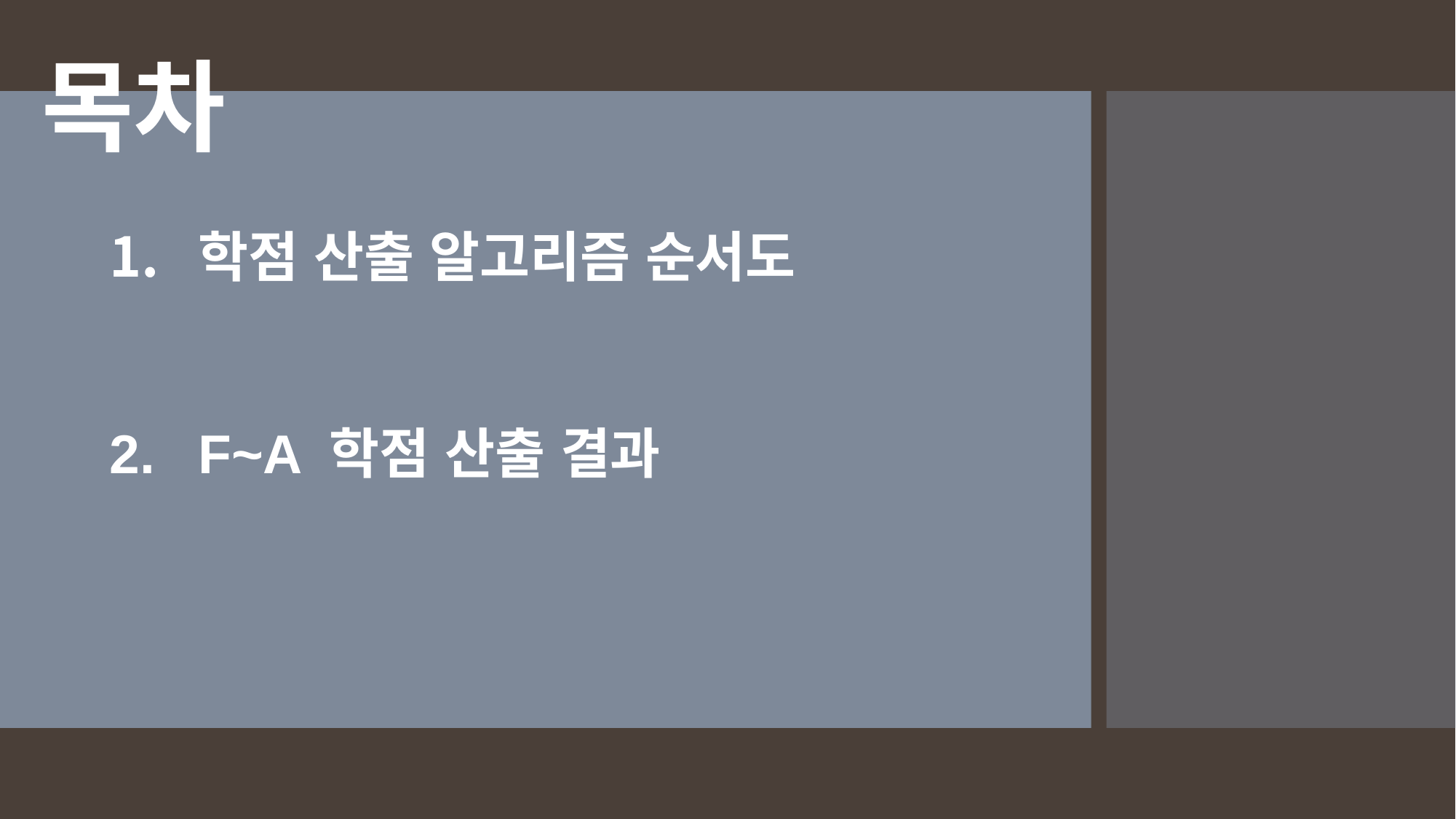

목차
학점 산출 알고리즘 순서도

F~A 학점 산출 결과